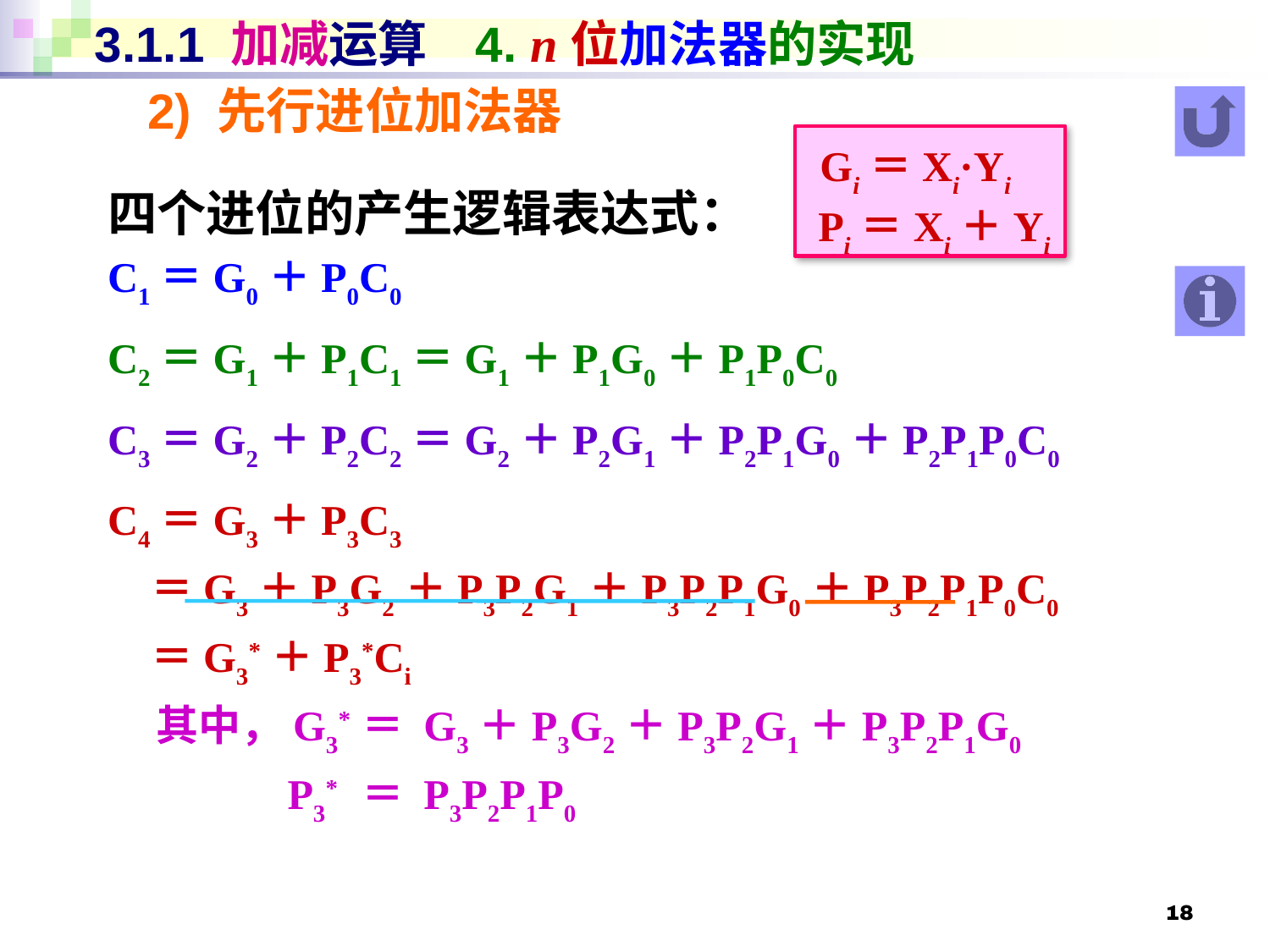

# 3.1.1 加减运算	4. n位加法器的实现
2) 先行进位加法器

 Gi＝Xi·Yi
 Pi＝Xi＋Yi
四个进位的产生逻辑表达式：
C1＝G0＋P0C0
C2＝G1＋P1C1＝G1＋P1G0＋P1P0C0
C3＝G2＋P2C2＝G2＋P2G1＋P2P1G0＋P2P1P0C0
C4＝G3＋P3C3
      ＝G3＋P3G2＋P3P2G1＋P3P2P1G0＋P3P2P1P0C0
      ＝G3*＋P3*Ci
    其中，G3*	＝ G3＋P3G2＋P3P2G1＋P3P2P1G0
                 P3*	＝ P3P2P1P0

18